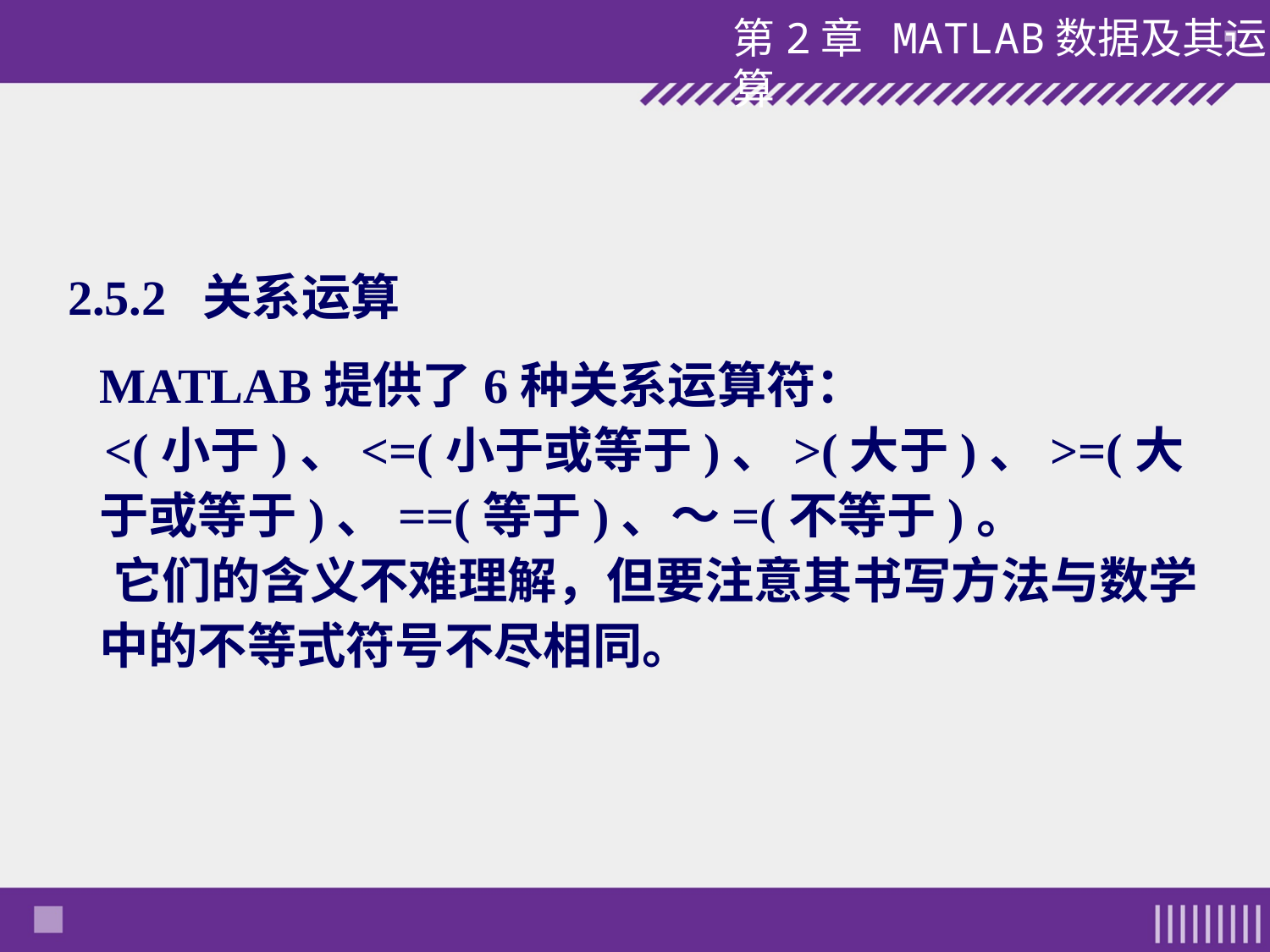

2.5.2  关系运算
MATLAB提供了6种关系运算符：
   <(小于)、<=(小于或等于)、>(大于)、>=(大于或等于)、==(等于)、～=(不等于)。
   它们的含义不难理解，但要注意其书写方法与数学中的不等式符号不尽相同。